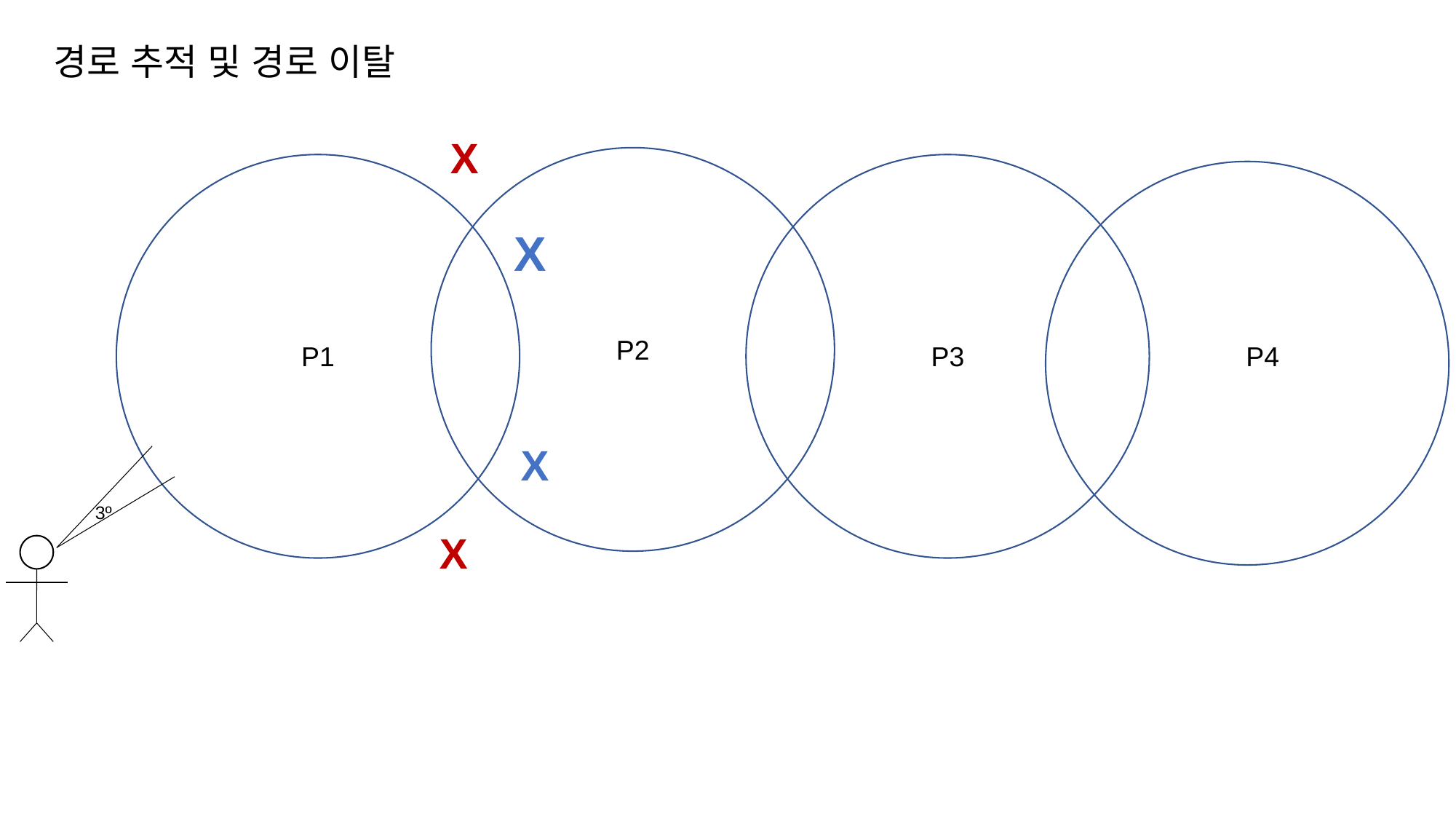

경로 추적 및 경로 이탈
X

X
P2
P4
P1
P3
X
3º
X